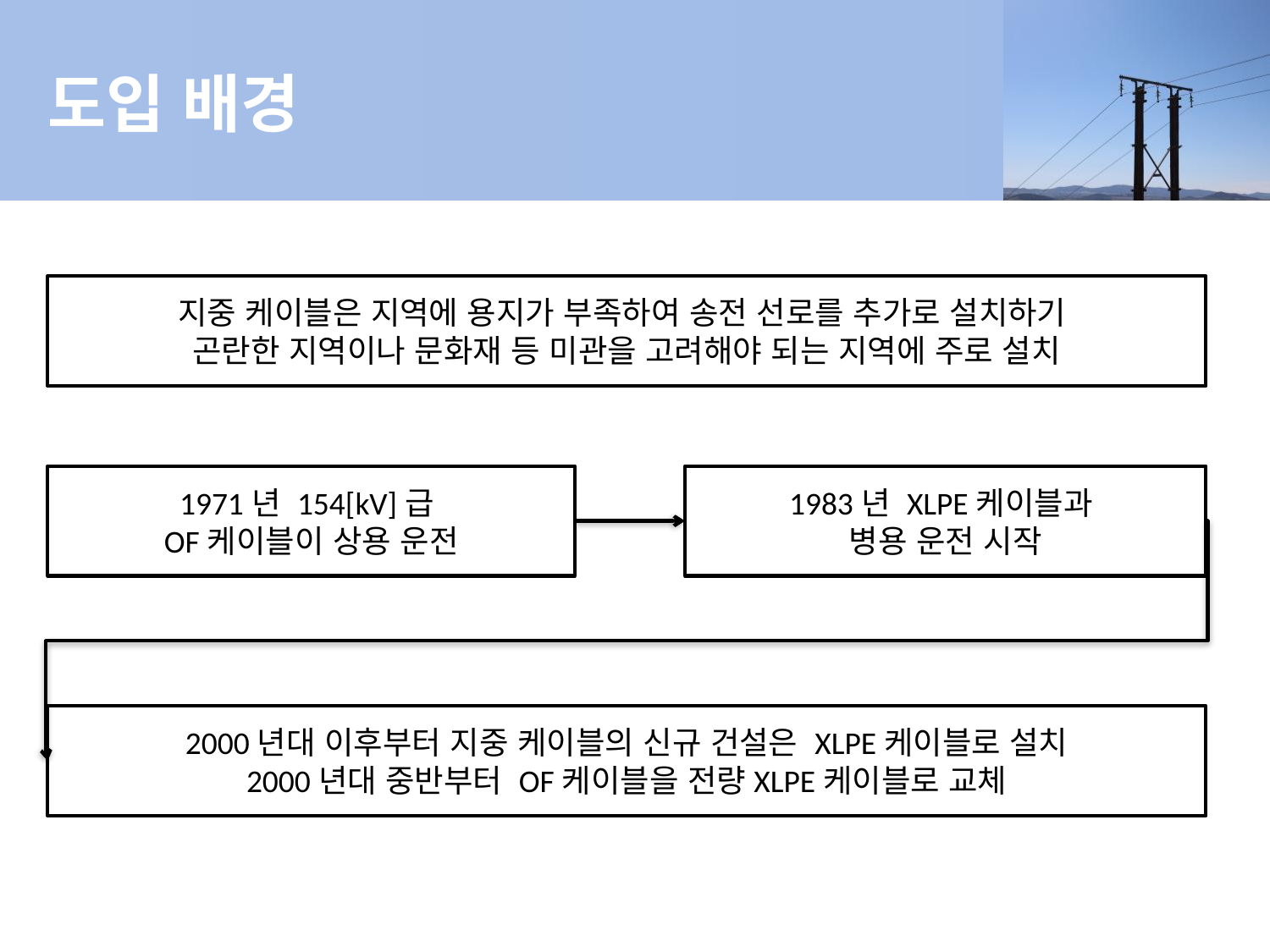

# 도입 배경
지중 케이블은 지역에 용지가 부족하여 송전 선로를 추가로 설치하기
곤란한 지역이나 문화재 등 미관을 고려해야 되는 지역에 주로 설치
1971년 154[kV]급
OF케이블이 상용 운전
1983년 XLPE케이블과
병용 운전 시작
2000년대 이후부터 지중 케이블의 신규 건설은 XLPE케이블로 설치
2000년대 중반부터 OF케이블을 전량XLPE케이블로 교체